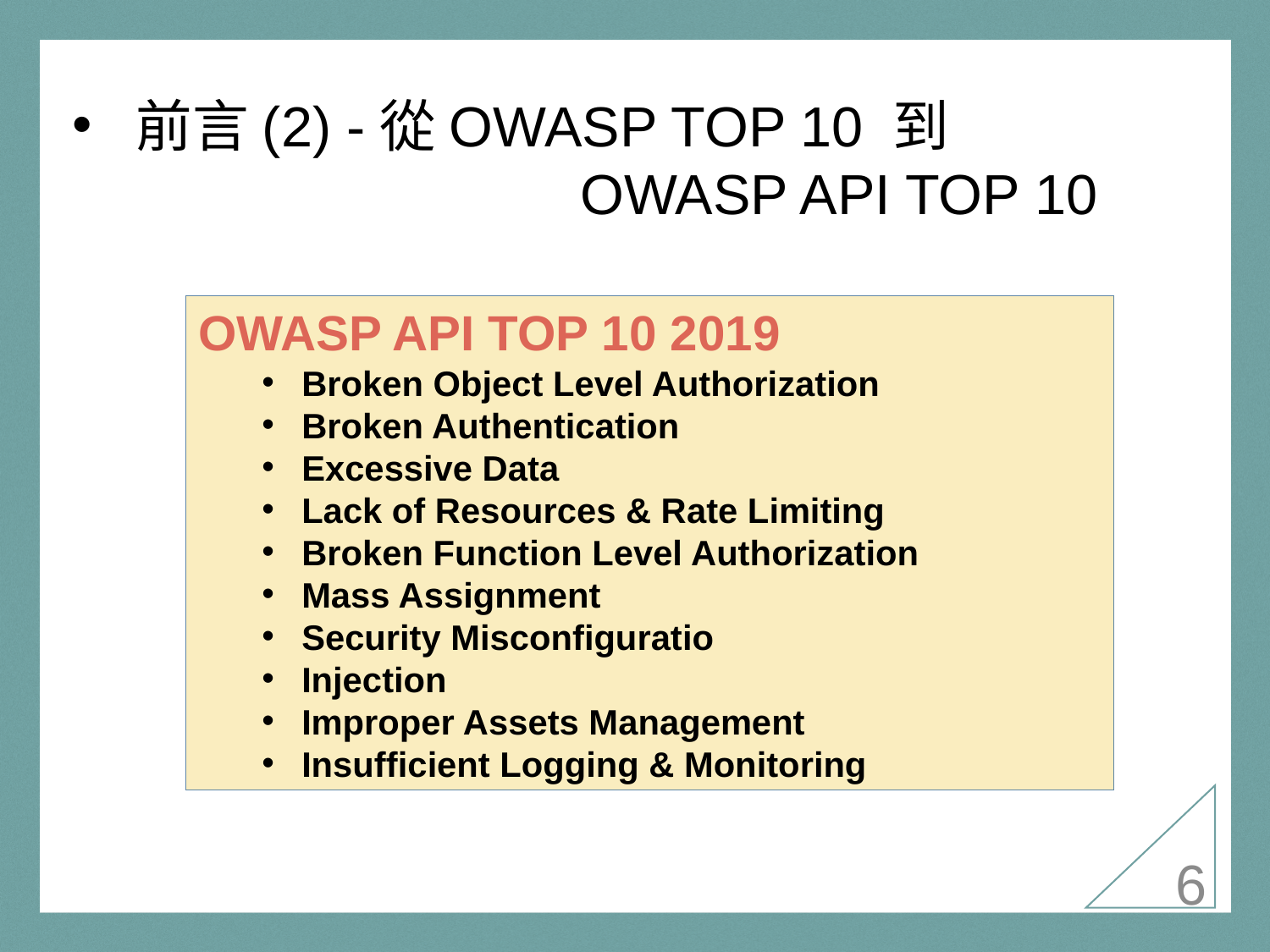

前言(2) -從OWASP TOP 10 到
				OWASP API TOP 10
OWASP API TOP 10 2019
Broken Object Level Authorization
Broken Authentication
Excessive Data
Lack of Resources & Rate Limiting
Broken Function Level Authorization
Mass Assignment
Security Misconfiguratio
Injection
Improper Assets Management
Insufficient Logging & Monitoring
6